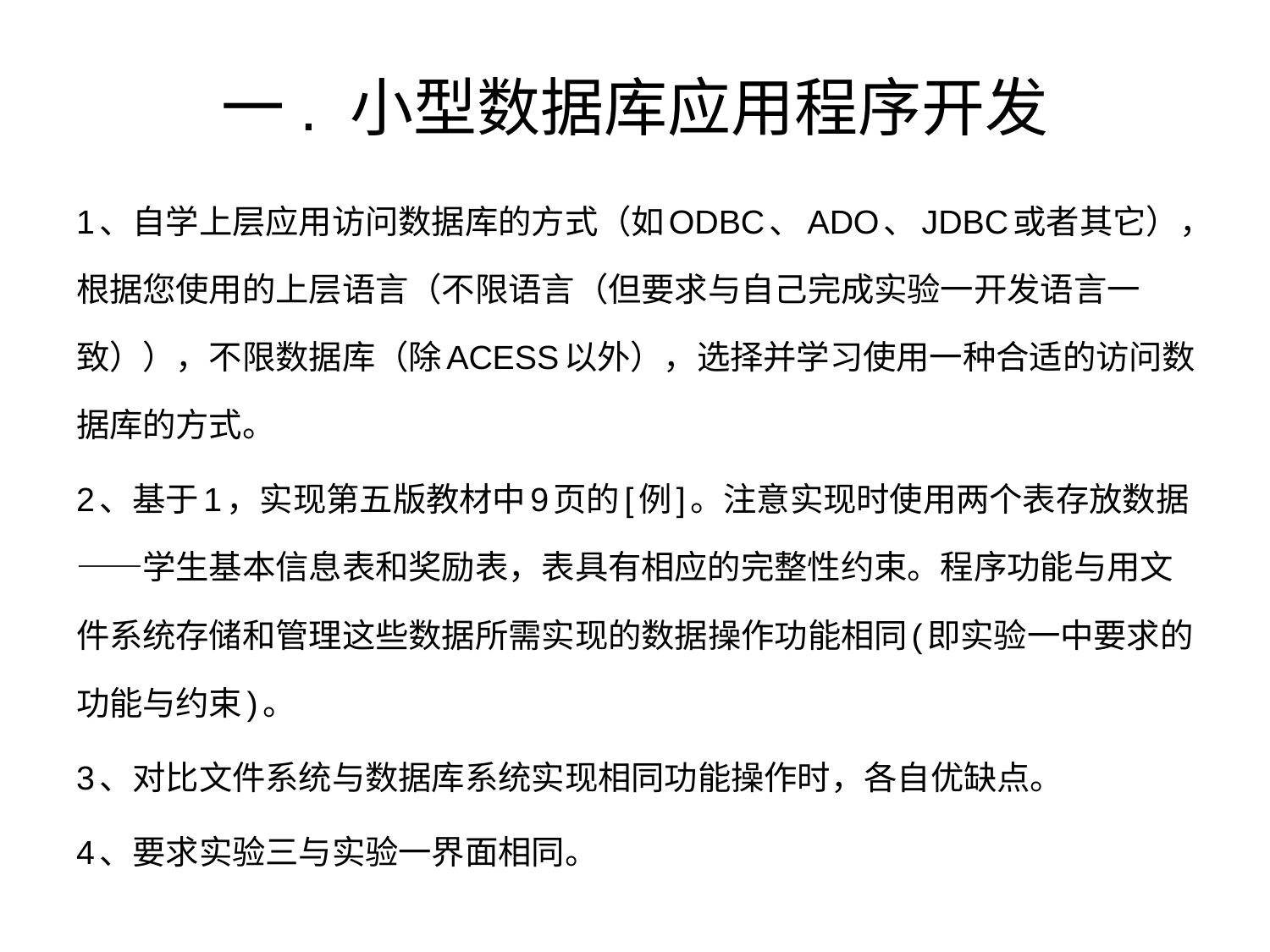

# 一. 小型数据库应用程序开发
1、自学上层应用访问数据库的方式（如ODBC、ADO、JDBC或者其它），根据您使用的上层语言（不限语言（但要求与自己完成实验一开发语言一致）），不限数据库（除ACESS以外），选择并学习使用一种合适的访问数据库的方式。
2、基于1，实现第五版教材中9页的[例]。注意实现时使用两个表存放数据——学生基本信息表和奖励表，表具有相应的完整性约束。程序功能与用文件系统存储和管理这些数据所需实现的数据操作功能相同(即实验一中要求的功能与约束)。
3、对比文件系统与数据库系统实现相同功能操作时，各自优缺点。
4、要求实验三与实验一界面相同。